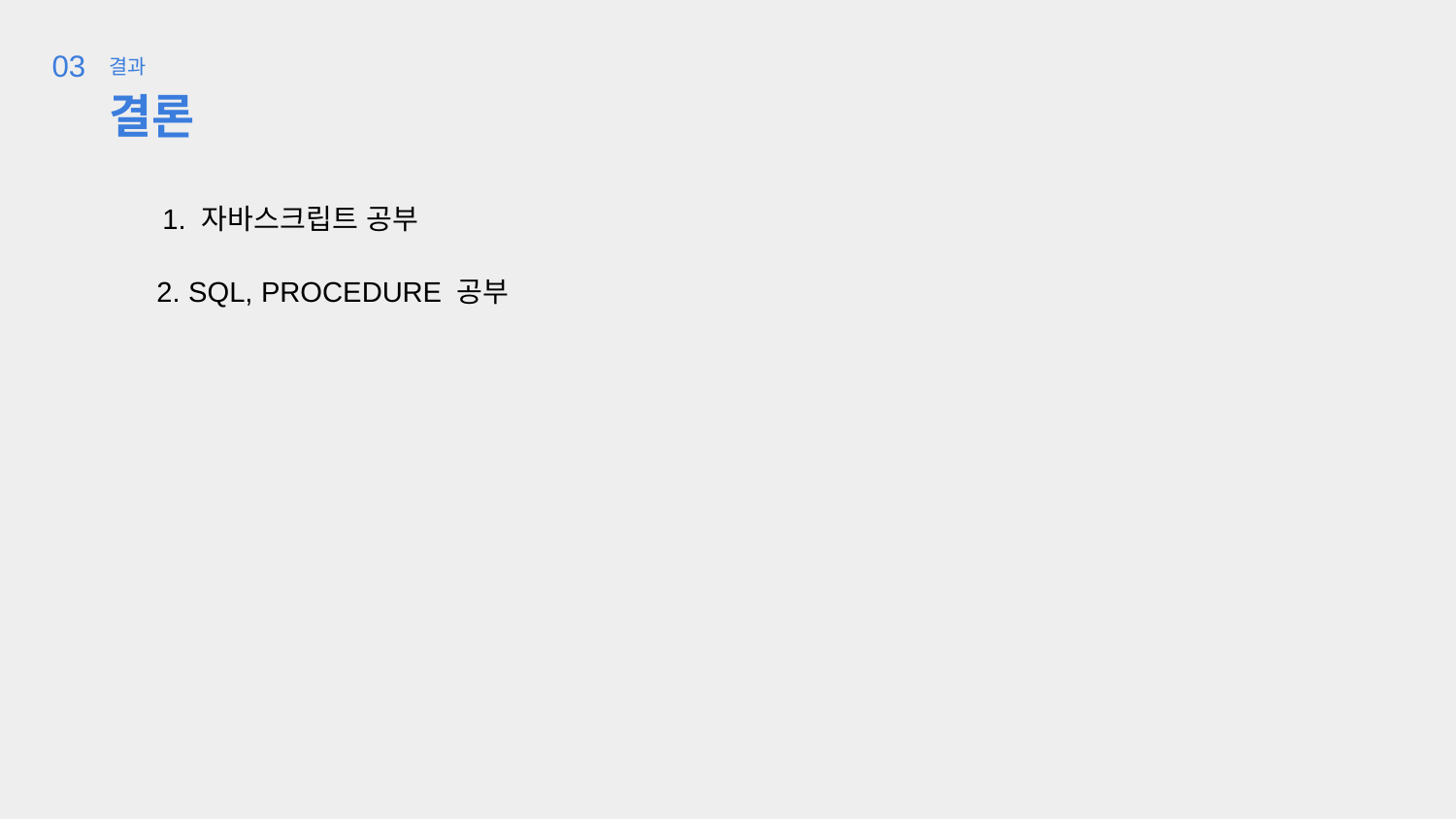

03
결과
결론
1. 자바스크립트 공부
2. SQL, PROCEDURE 공부